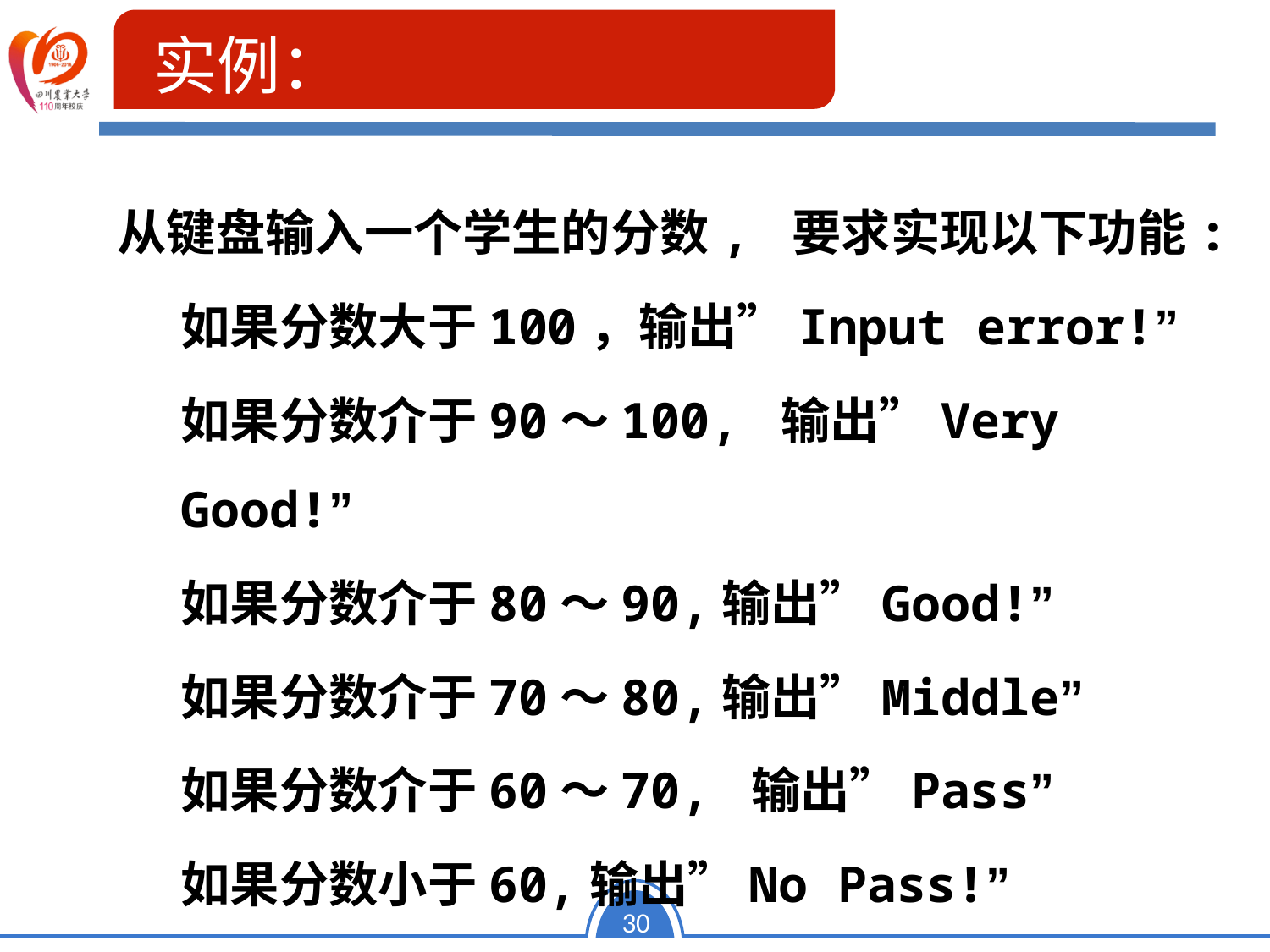

实例：
从键盘输入一个学生的分数, 要求实现以下功能:
如果分数大于100，输出”Input error!”
如果分数介于90～100, 输出”Very Good!”
如果分数介于80～90,输出”Good!”
如果分数介于70～80,输出”Middle”
如果分数介于60～70, 输出”Pass”
如果分数小于60,输出”No Pass!”